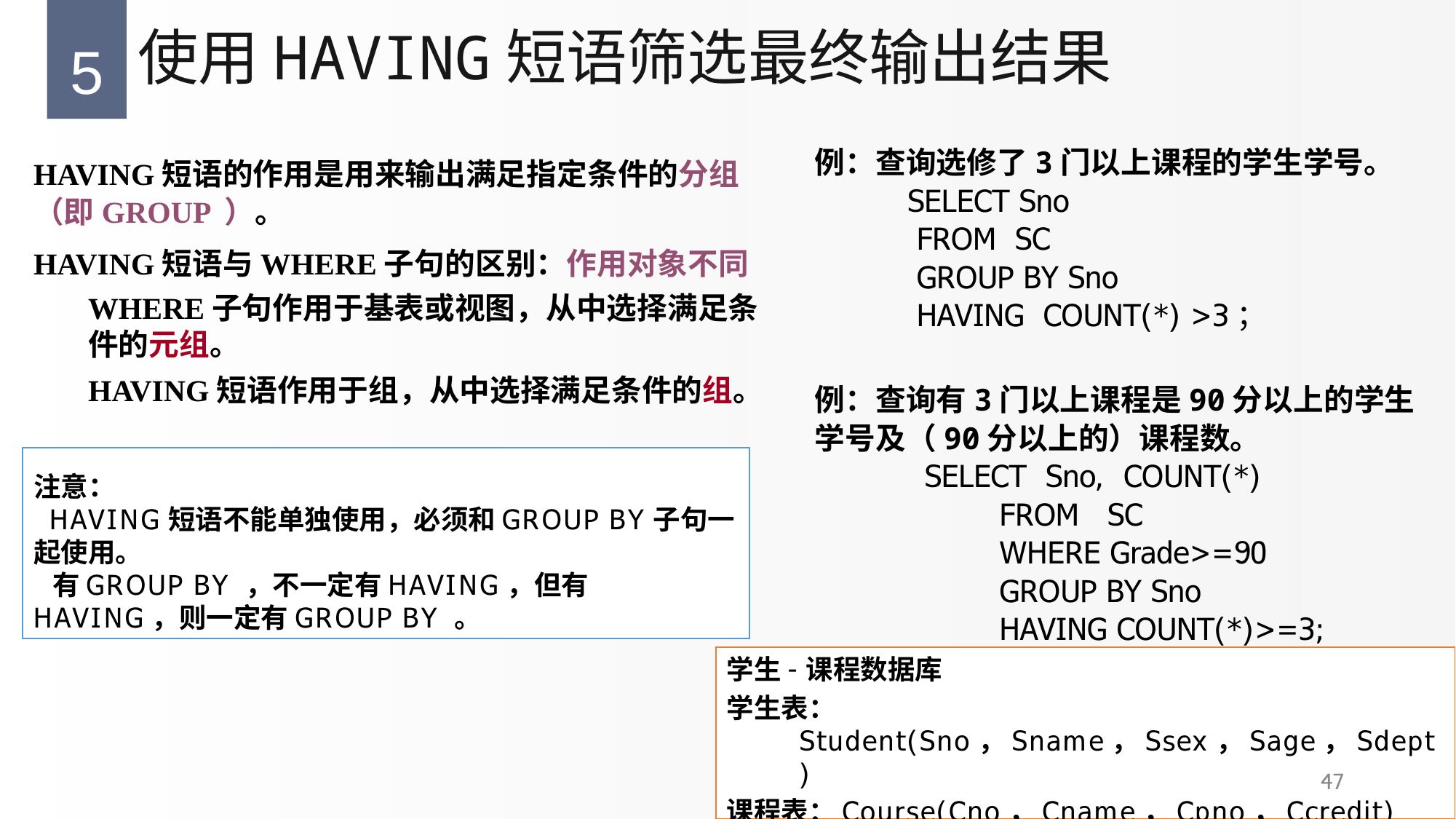

# 使用HAVING短语筛选最终输出结果
例：查询选修了3门以上课程的学生学号。
     SELECT Sno
     FROM  SC
     GROUP BY Sno
     HAVING  COUNT(*) >3；
HAVING短语的作用是用来输出满足指定条件的分组（即GROUP ）。
HAVING短语与WHERE子句的区别：作用对象不同
WHERE子句作用于基表或视图，从中选择满足条件的元组。
HAVING短语作用于组，从中选择满足条件的组。
例：查询有3门以上课程是90分以上的学生学号及（90分以上的）课程数。
        SELECT  Sno,  COUNT(*)
        FROM   SC
        WHERE Grade>=90
        GROUP BY Sno
        HAVING COUNT(*)>=3;
注意：
  HAVING短语不能单独使用，必须和GROUP BY子句一起使用。
  有GROUP BY ，不一定有HAVING，但有HAVING，则一定有GROUP BY 。
47